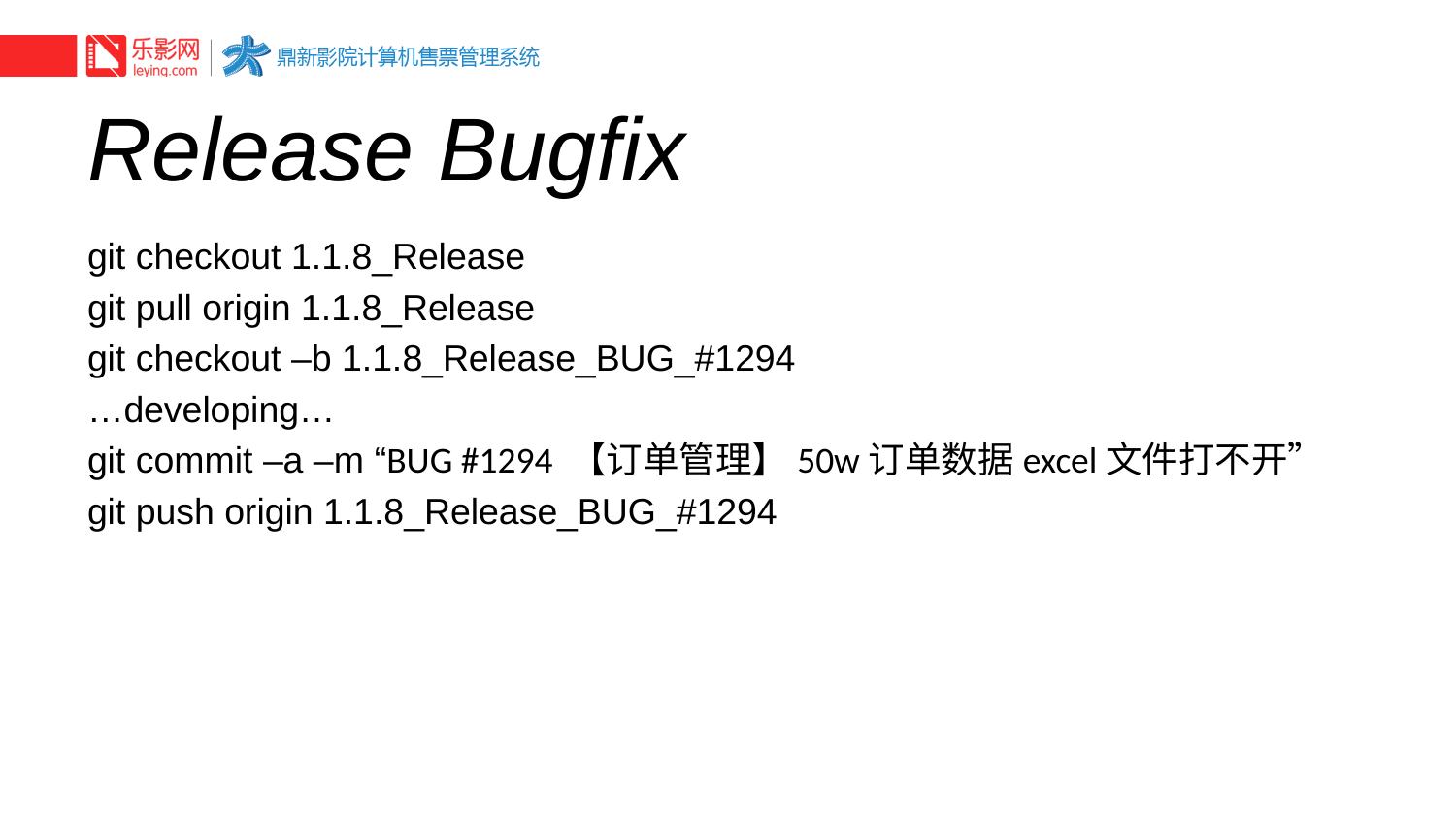

# Release Bugfix
git checkout 1.1.8_Release
git pull origin 1.1.8_Release
git checkout –b 1.1.8_Release_BUG_#1294
…developing…
git commit –a –m “BUG #1294 【订单管理】50w订单数据excel文件打不开”
git push origin 1.1.8_Release_BUG_#1294